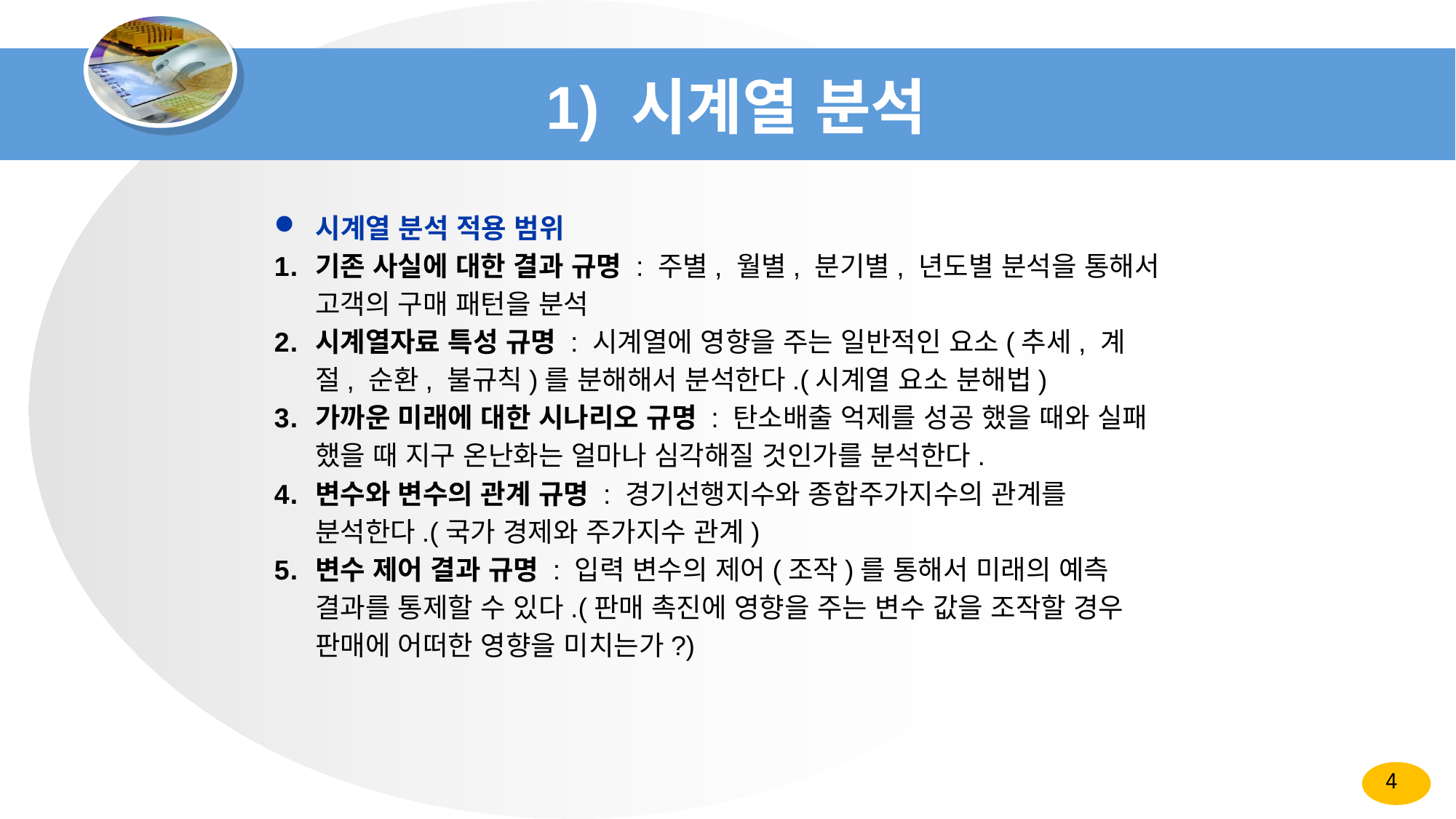

# 1) 시계열 분석
 시계열 분석 적용 범위
기존 사실에 대한 결과 규명 : 주별, 월별, 분기별, 년도별 분석을 통해서 고객의 구매 패턴을 분석
시계열자료 특성 규명 : 시계열에 영향을 주는 일반적인 요소(추세, 계절, 순환, 불규칙)를 분해해서 분석한다.(시계열 요소 분해법)
가까운 미래에 대한 시나리오 규명 : 탄소배출 억제를 성공 했을 때와 실패 했을 때 지구 온난화는 얼마나 심각해질 것인가를 분석한다.
변수와 변수의 관계 규명 : 경기선행지수와 종합주가지수의 관계를 분석한다.(국가 경제와 주가지수 관계)
변수 제어 결과 규명 : 입력 변수의 제어(조작)를 통해서 미래의 예측 결과를 통제할 수 있다.(판매 촉진에 영향을 주는 변수 값을 조작할 경우 판매에 어떠한 영향을 미치는가?)
4